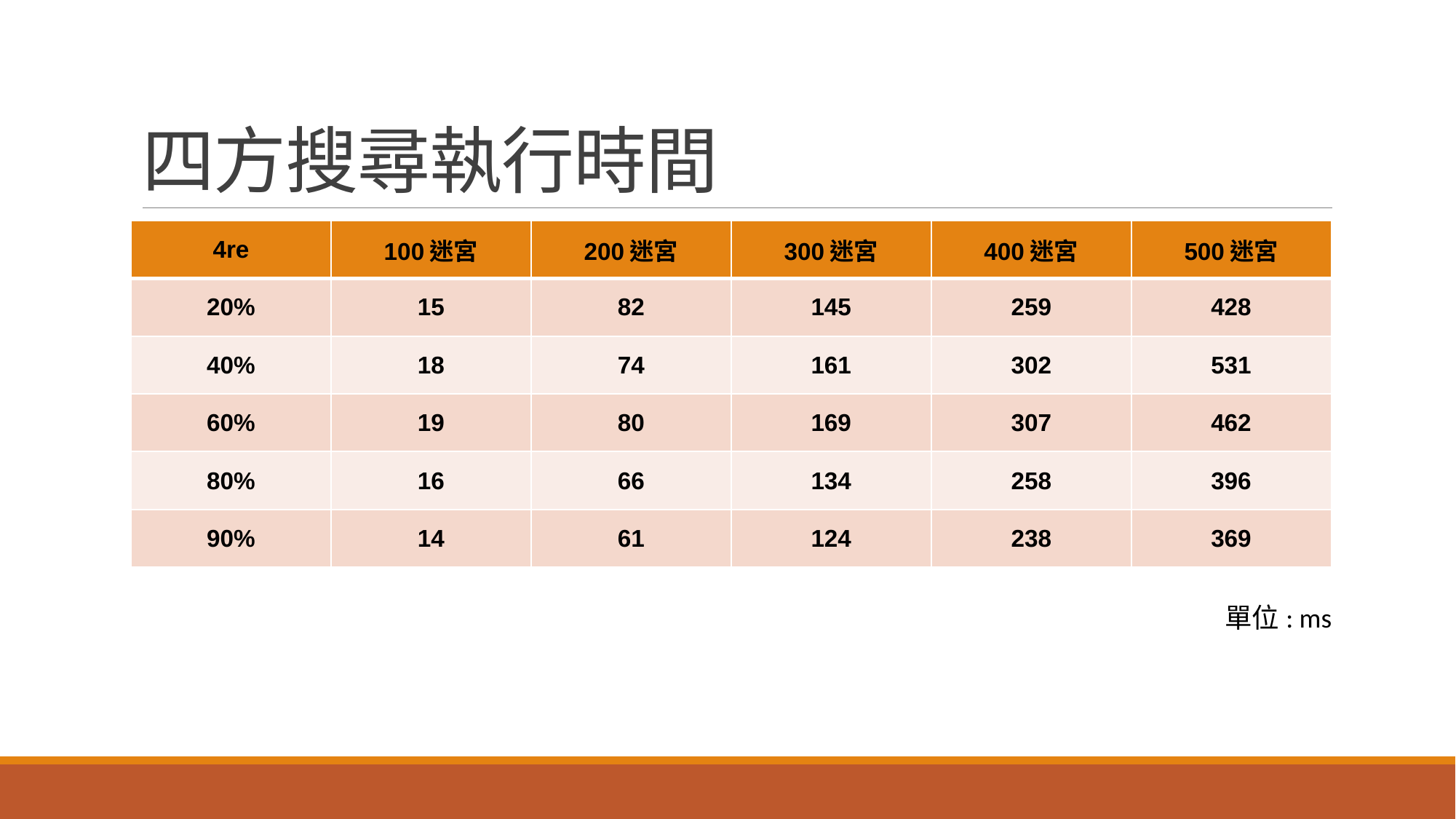

# 四方搜尋執行時間
| 4re | 100迷宮 | 200迷宮 | 300迷宮 | 400迷宮 | 500迷宮 |
| --- | --- | --- | --- | --- | --- |
| 20% | 15 | 82 | 145 | 259 | 428 |
| 40% | 18 | 74 | 161 | 302 | 531 |
| 60% | 19 | 80 | 169 | 307 | 462 |
| 80% | 16 | 66 | 134 | 258 | 396 |
| 90% | 14 | 61 | 124 | 238 | 369 |
單位: ms